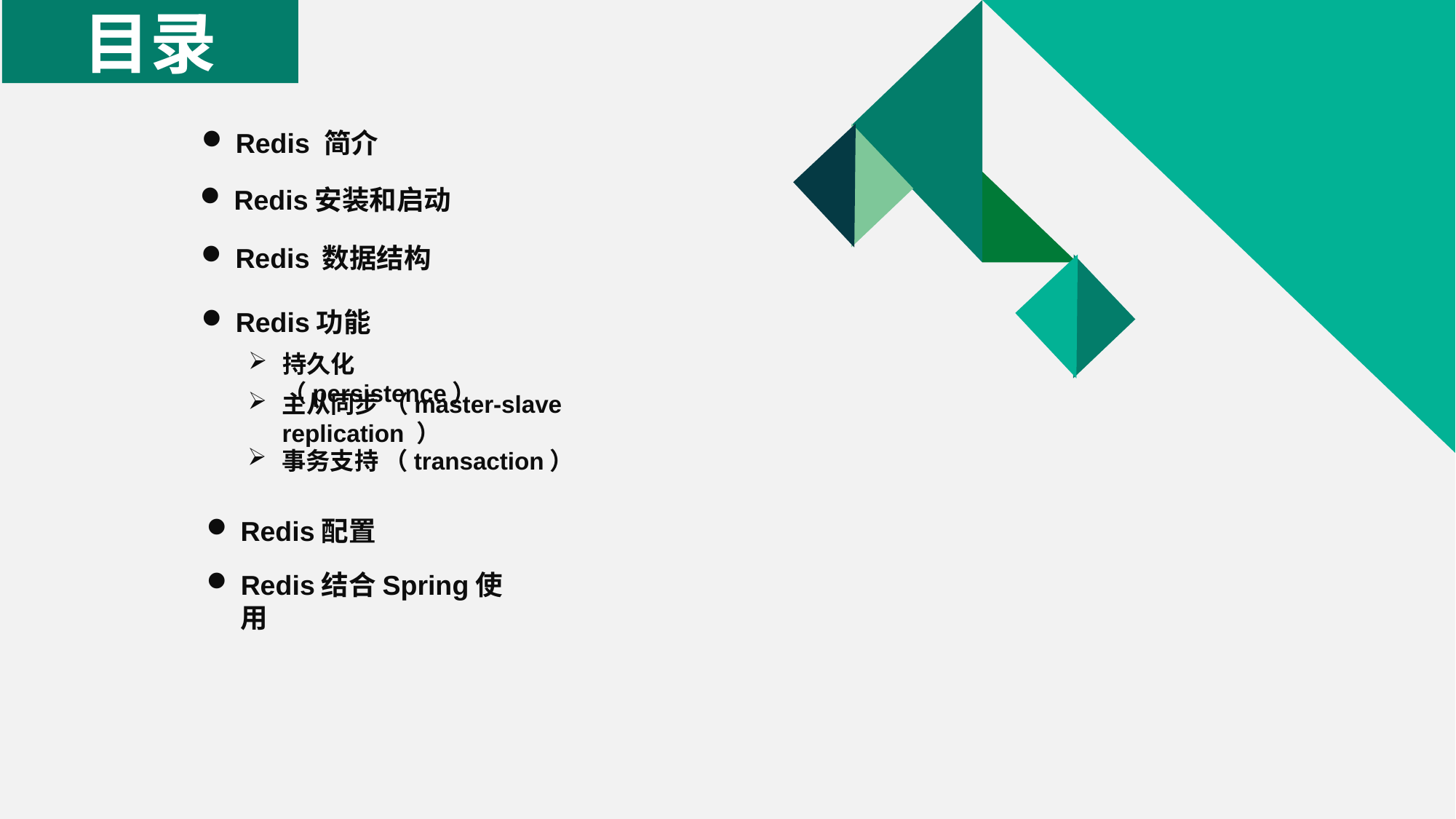

目录
Redis 简介
Redis安装和启动
Redis 数据结构
Redis功能
持久化 （persistence）
主从同步 （master-slave replication ）
事务支持 （transaction）
Redis配置
Redis结合Spring使用